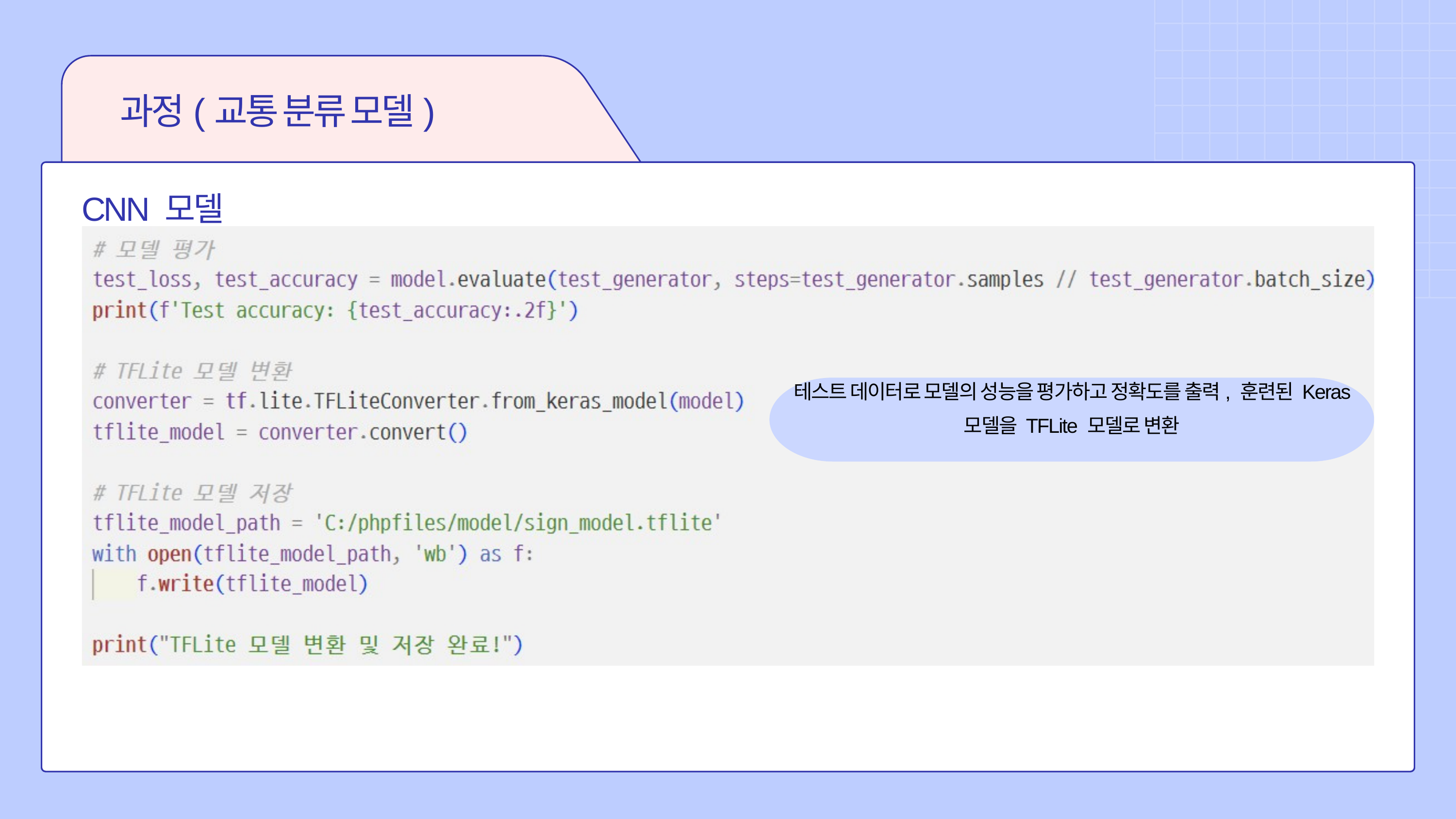

과정(교통 분류 모델)

CNN 모델

테스트 데이터로 모델의 성능을 평가하고 정확도를 출력, 훈련된 Keras 모델을 TFLite 모델로 변환